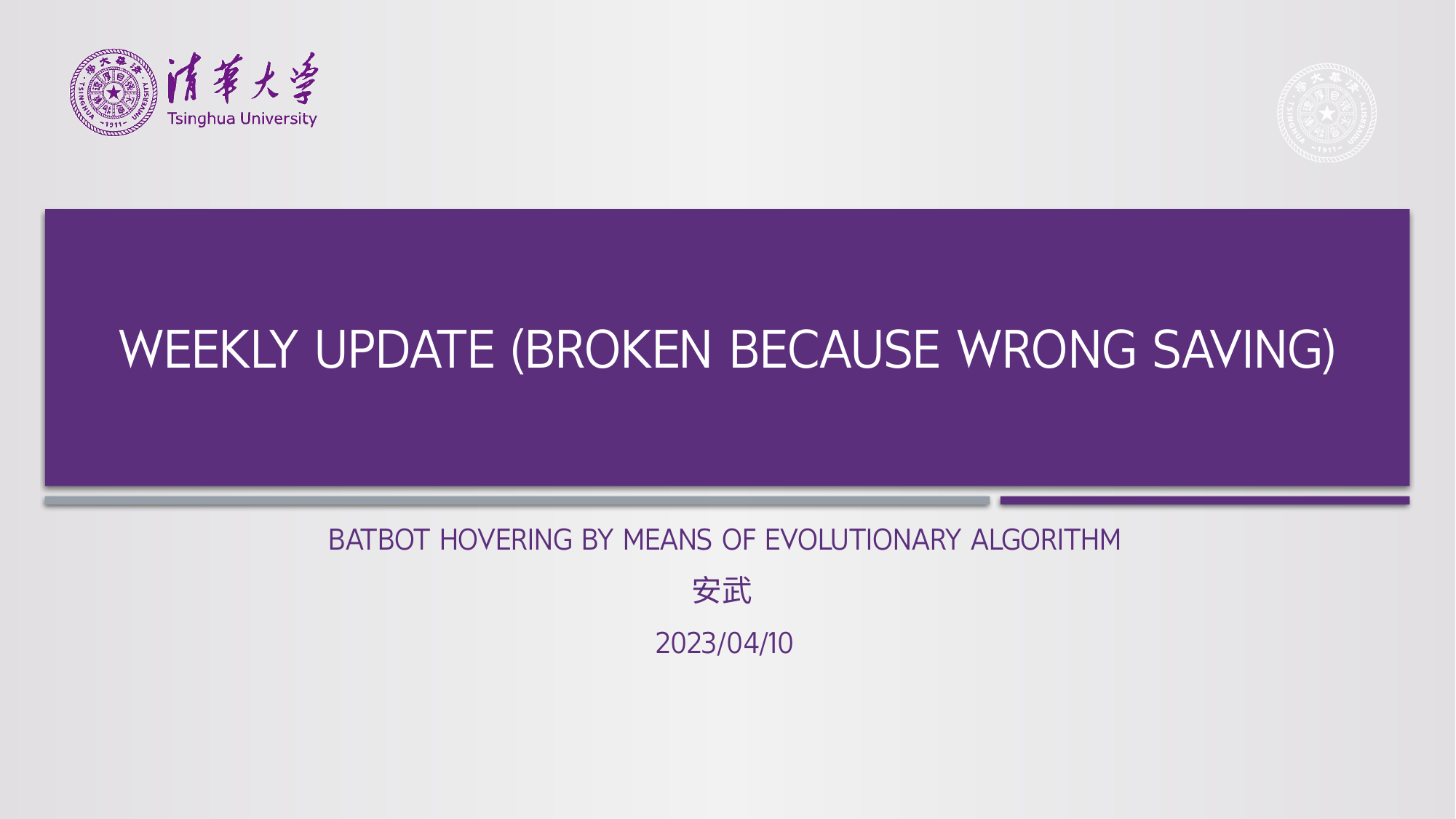

# Weekly update (Broken because wrong saving)
Batbot hovering by means of evolutionary algorithm
安武
2023/04/10